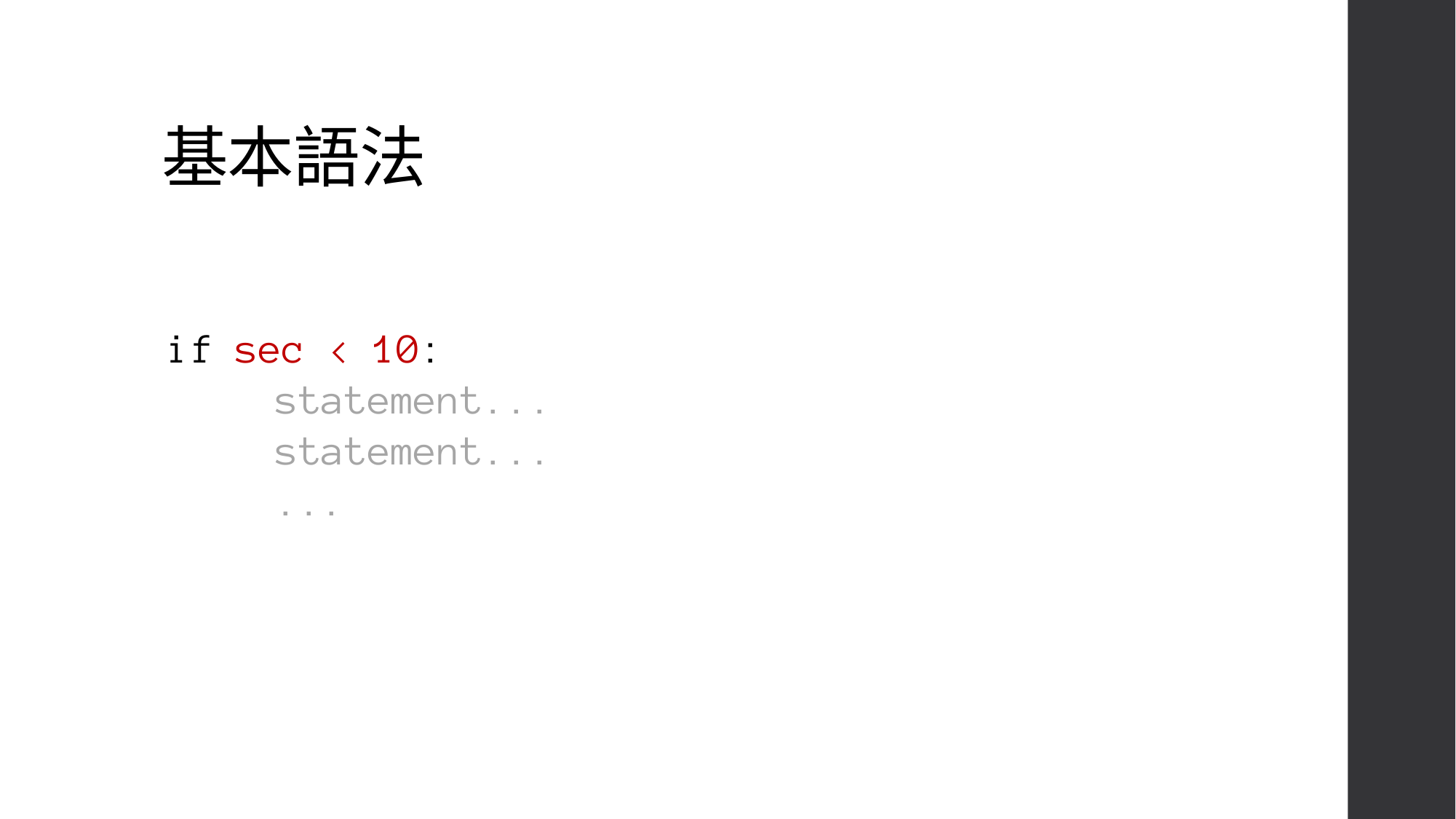

# 基本語法
if sec < 10:
	statement...
	statement...
	...